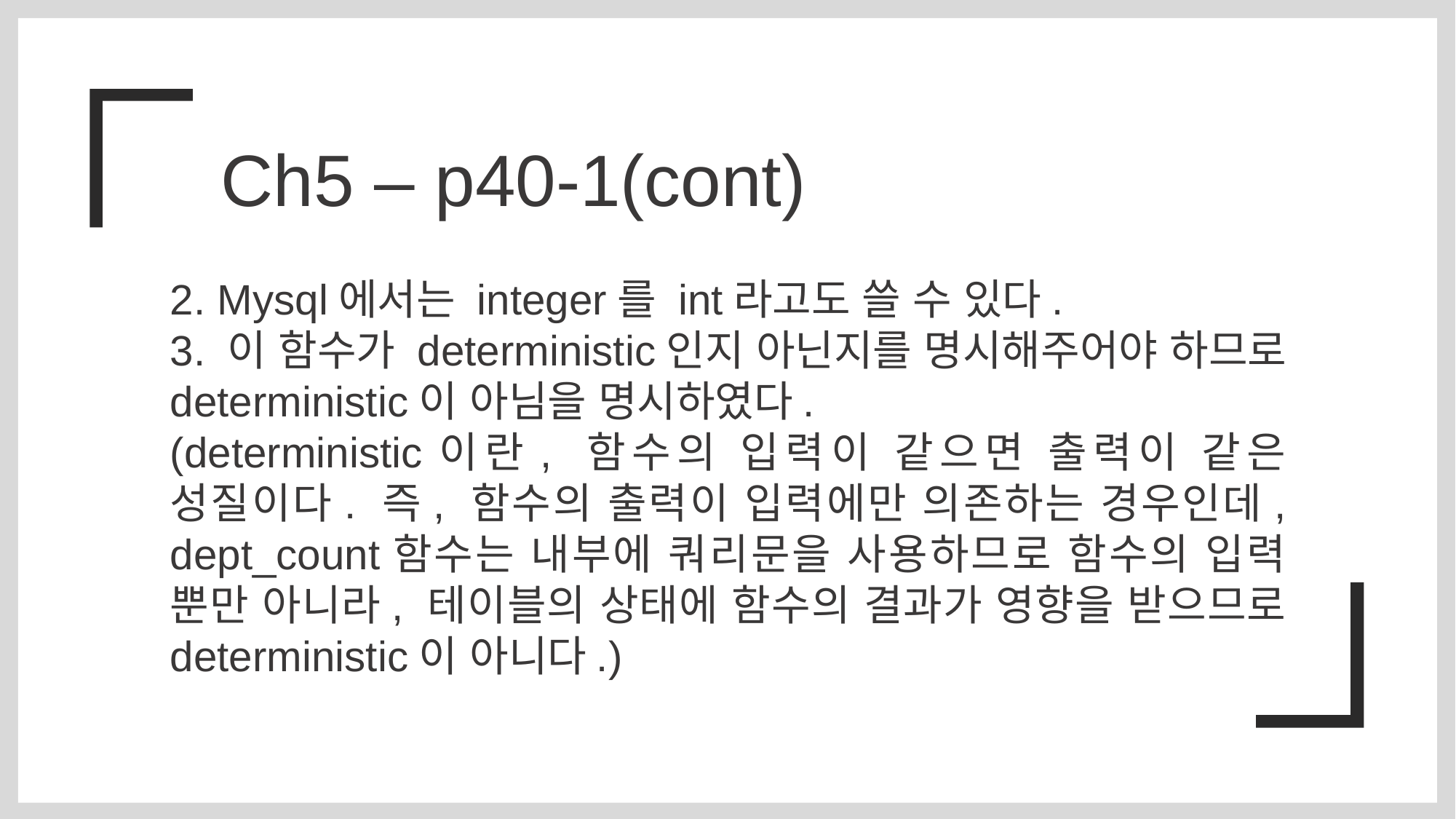

Ch5 – p40-1(cont)
2. Mysql에서는 integer를 int라고도 쓸 수 있다.
3. 이 함수가 deterministic인지 아닌지를 명시해주어야 하므로 deterministic이 아님을 명시하였다.
(deterministic이란, 함수의 입력이 같으면 출력이 같은 성질이다. 즉, 함수의 출력이 입력에만 의존하는 경우인데, dept_count함수는 내부에 쿼리문을 사용하므로 함수의 입력 뿐만 아니라, 테이블의 상태에 함수의 결과가 영향을 받으므로 deterministic이 아니다.)